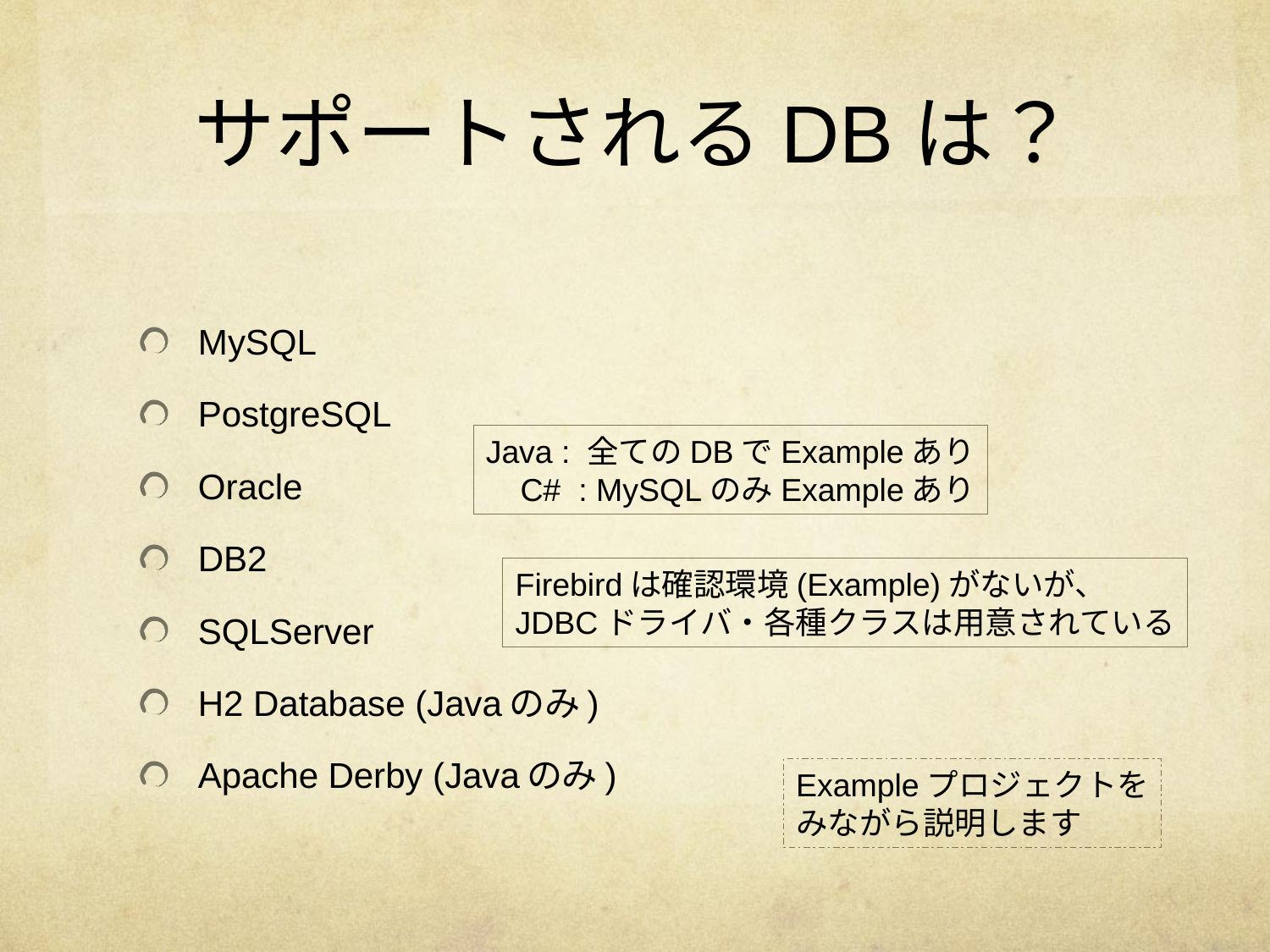

# サポートされるDBは？

MySQL
PostgreSQL
Oracle
DB2
SQLServer
H2 Database (Javaのみ)
Apache Derby (Javaのみ)
Java : 全てのDBでExampleあり
C#  : MySQLのみExampleあり
Firebirdは確認環境(Example)がないが、
JDBCドライバ・各種クラスは用意されている
Exampleプロジェクトを
みながら説明します